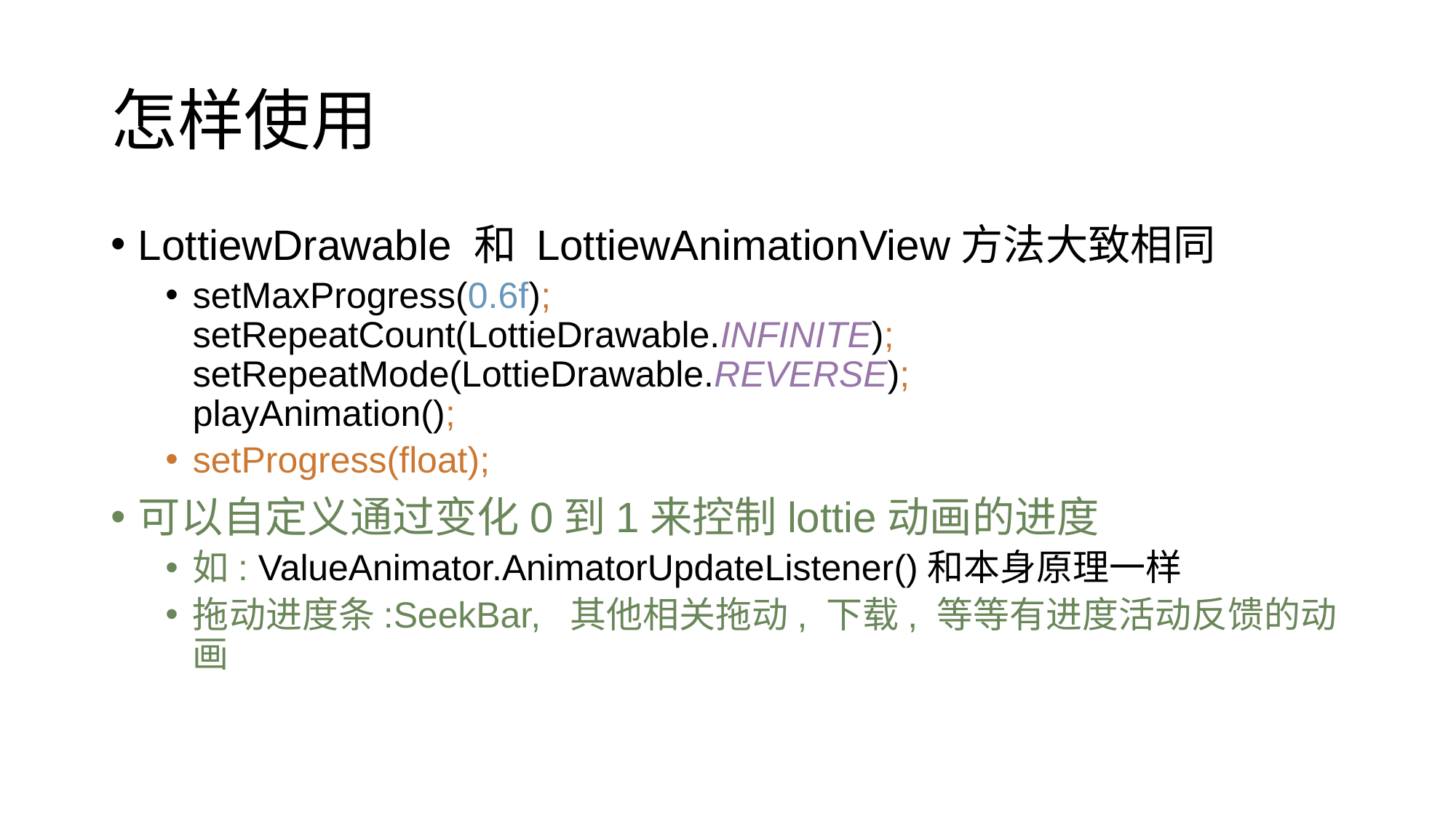

# 怎样使用
LottiewDrawable 和 LottiewAnimationView方法大致相同
setMaxProgress(0.6f);
setRepeatCount(LottieDrawable.INFINITE);
setRepeatMode(LottieDrawable.REVERSE);
playAnimation();
setProgress(float);
可以自定义通过变化0到1来控制lottie动画的进度
如: ValueAnimator.AnimatorUpdateListener()和本身原理一样
拖动进度条:SeekBar,  其他相关拖动, 下载, 等等有进度活动反馈的动画